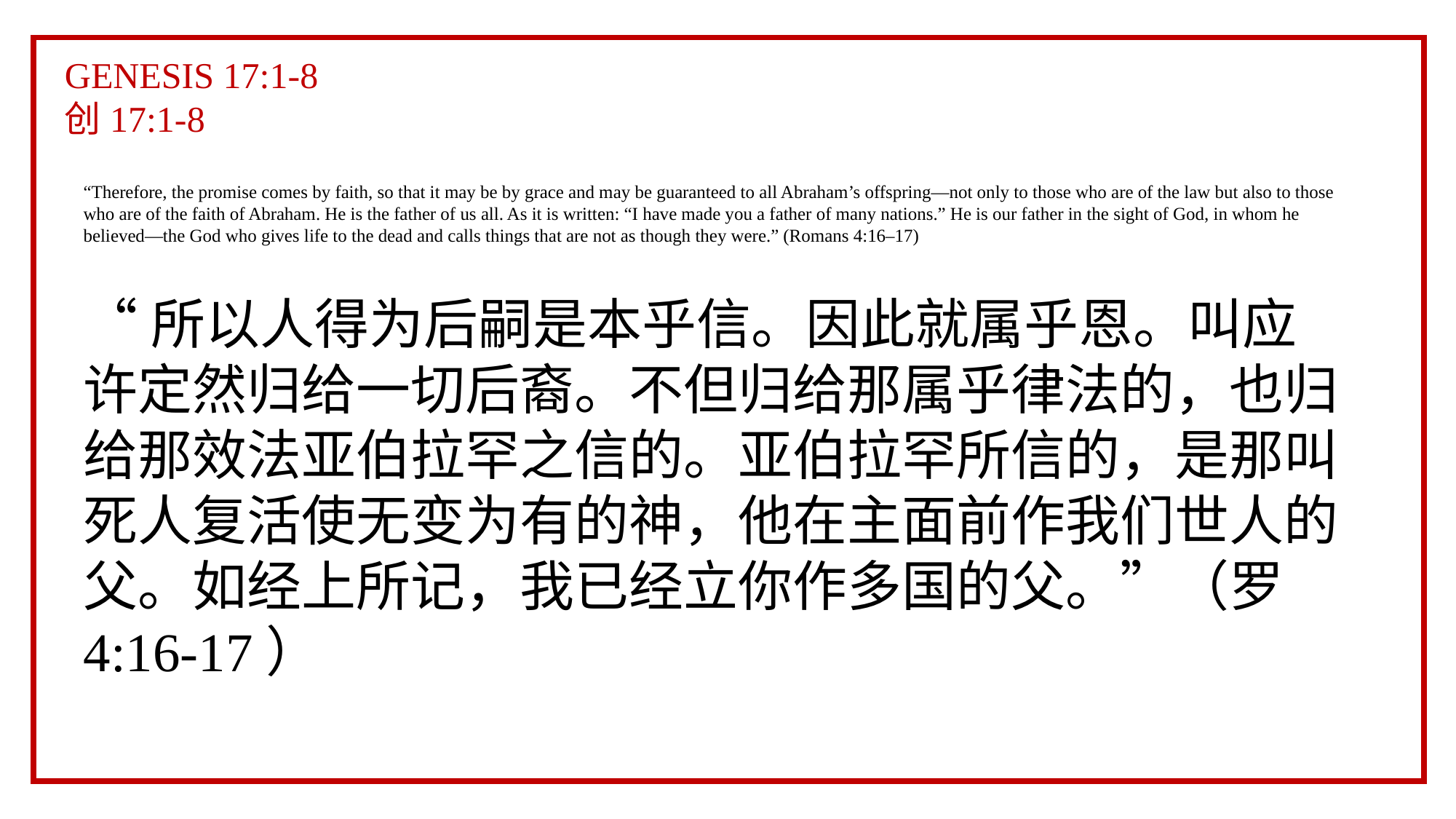

GENESIS 17:1-8
创17:1-8
“Therefore, the promise comes by faith, so that it may be by grace and may be guaranteed to all Abraham’s offspring—not only to those who are of the law but also to those who are of the faith of Abraham. He is the father of us all. As it is written: “I have made you a father of many nations.” He is our father in the sight of God, in whom he believed—the God who gives life to the dead and calls things that are not as though they were.” (Romans 4:16–17)

“所以人得为后嗣是本乎信。因此就属乎恩。叫应许定然归给一切后裔。不但归给那属乎律法的，也归给那效法亚伯拉罕之信的。亚伯拉罕所信的，是那叫死人复活使无变为有的神，他在主面前作我们世人的父。如经上所记，我已经立你作多国的父。”（罗4:16-17）